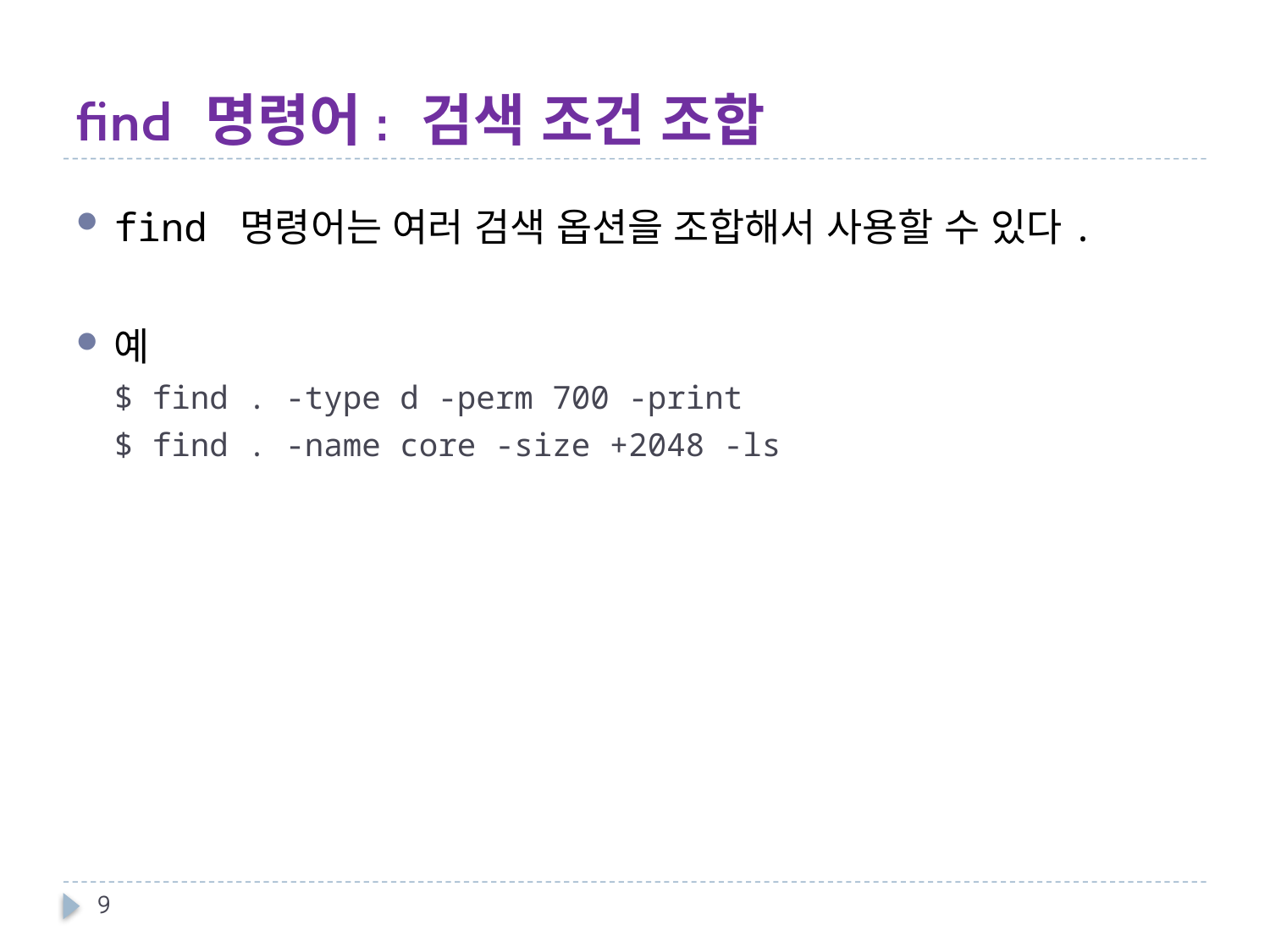

# find 명령어: 검색 조건 조합
find 명령어는 여러 검색 옵션을 조합해서 사용할 수 있다.

예
$ find . -type d -perm 700 -print
$ find . -name core -size +2048 -ls

9